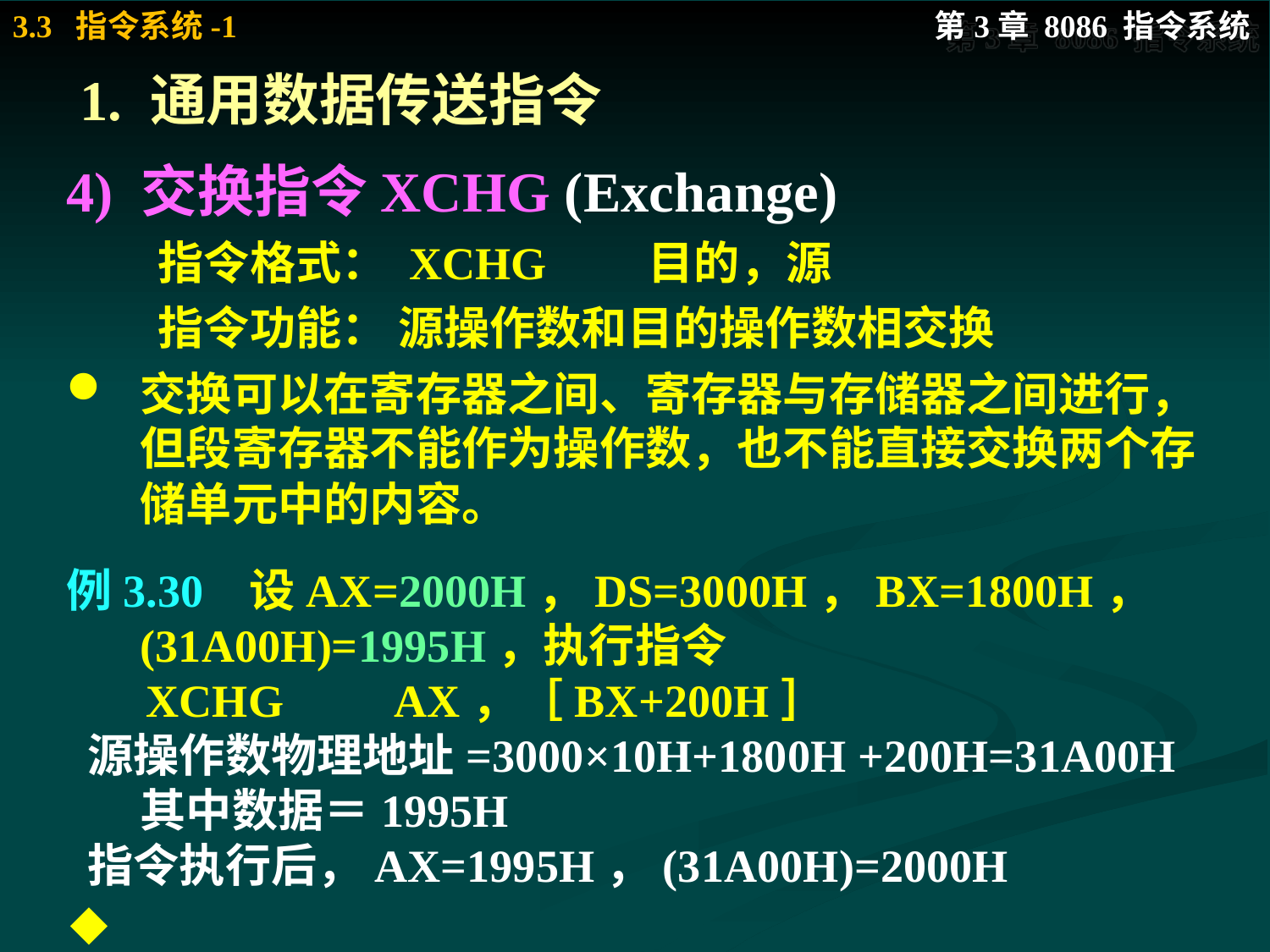

# 1. 通用数据传送指令
4) 交换指令XCHG (Exchange)
　　指令格式： XCHG	目的，源
　　指令功能： 源操作数和目的操作数相交换
交换可以在寄存器之间、寄存器与存储器之间进行，但段寄存器不能作为操作数，也不能直接交换两个存储单元中的内容。
例3.30   设AX=2000H，DS=3000H，BX=1800H，(31A00H)=1995H，执行指令
       XCHG	AX，［BX+200H］
 源操作数物理地址=3000×10H+1800H +200H=31A00H其中数据＝1995H
 指令执行后，AX=1995H，(31A00H)=2000H